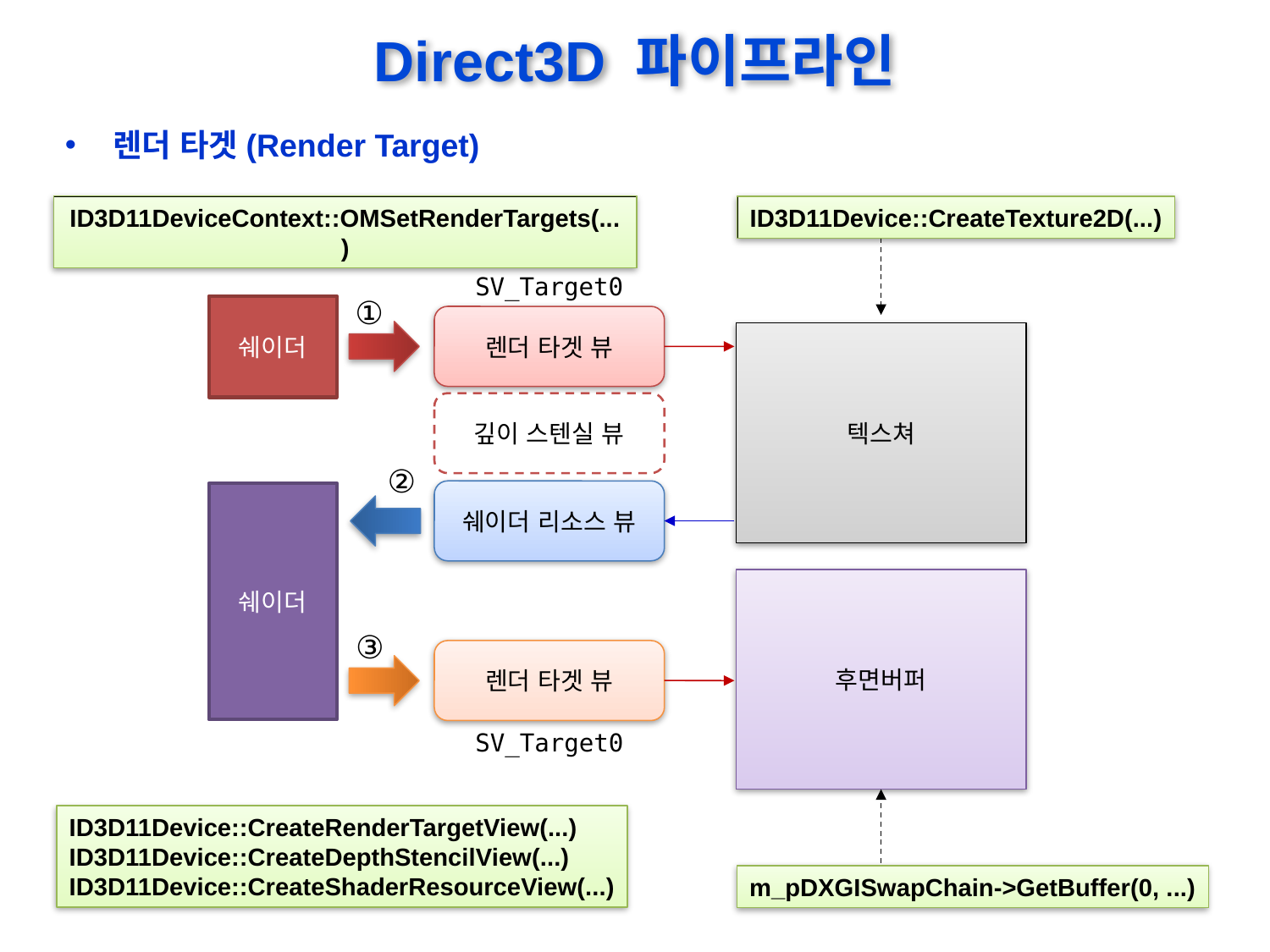

# Direct3D 파이프라인
렌더 타겟(Render Target)
ID3D11DeviceContext::OMSetRenderTargets(...)
ID3D11Device::CreateTexture2D(...)
SV_Target0
①

쉐이더

렌더 타겟 뷰

텍스쳐
깊이 스텐실 뷰
②
쉐이더 리소스 뷰

쉐이더

후면버퍼
③
렌더 타겟 뷰

SV_Target0
ID3D11Device::CreateRenderTargetView(...)
ID3D11Device::CreateDepthStencilView(...)
ID3D11Device::CreateShaderResourceView(...)
m_pDXGISwapChain->GetBuffer(0, ...)